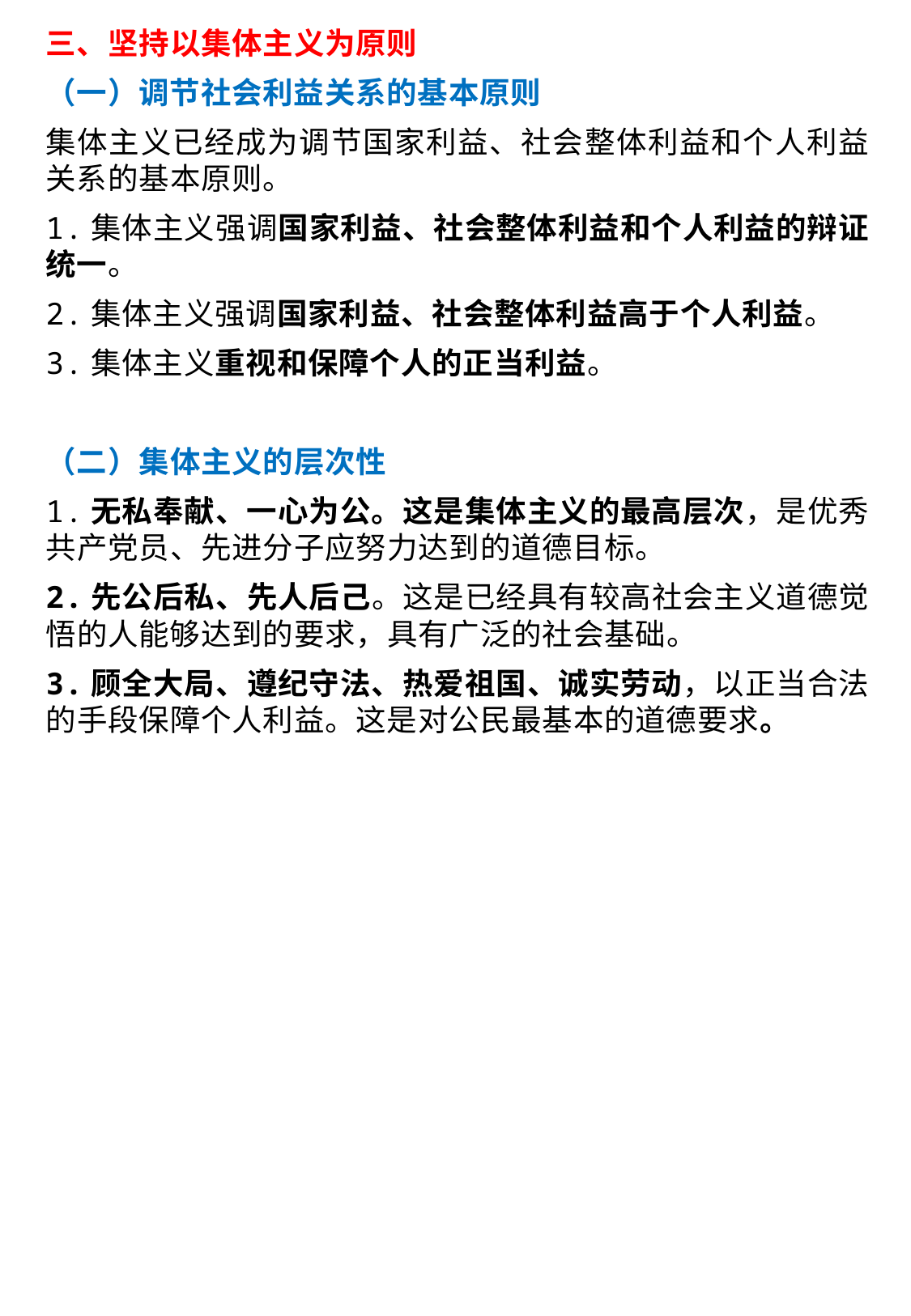

三、坚持以集体主义为原则
（一）调节社会利益关系的基本原则
集体主义已经成为调节国家利益、社会整体利益和个人利益关系的基本原则。
1.集体主义强调国家利益、社会整体利益和个人利益的辩证统一。
2.集体主义强调国家利益、社会整体利益高于个人利益。
3.集体主义重视和保障个人的正当利益。

（二）集体主义的层次性
1.无私奉献、一心为公。这是集体主义的最高层次，是优秀共产党员、先进分子应努力达到的道德目标。
2.先公后私、先人后己。这是已经具有较高社会主义道德觉悟的人能够达到的要求，具有广泛的社会基础。
3.顾全大局、遵纪守法、热爱祖国、诚实劳动，以正当合法的手段保障个人利益。这是对公民最基本的道德要求。